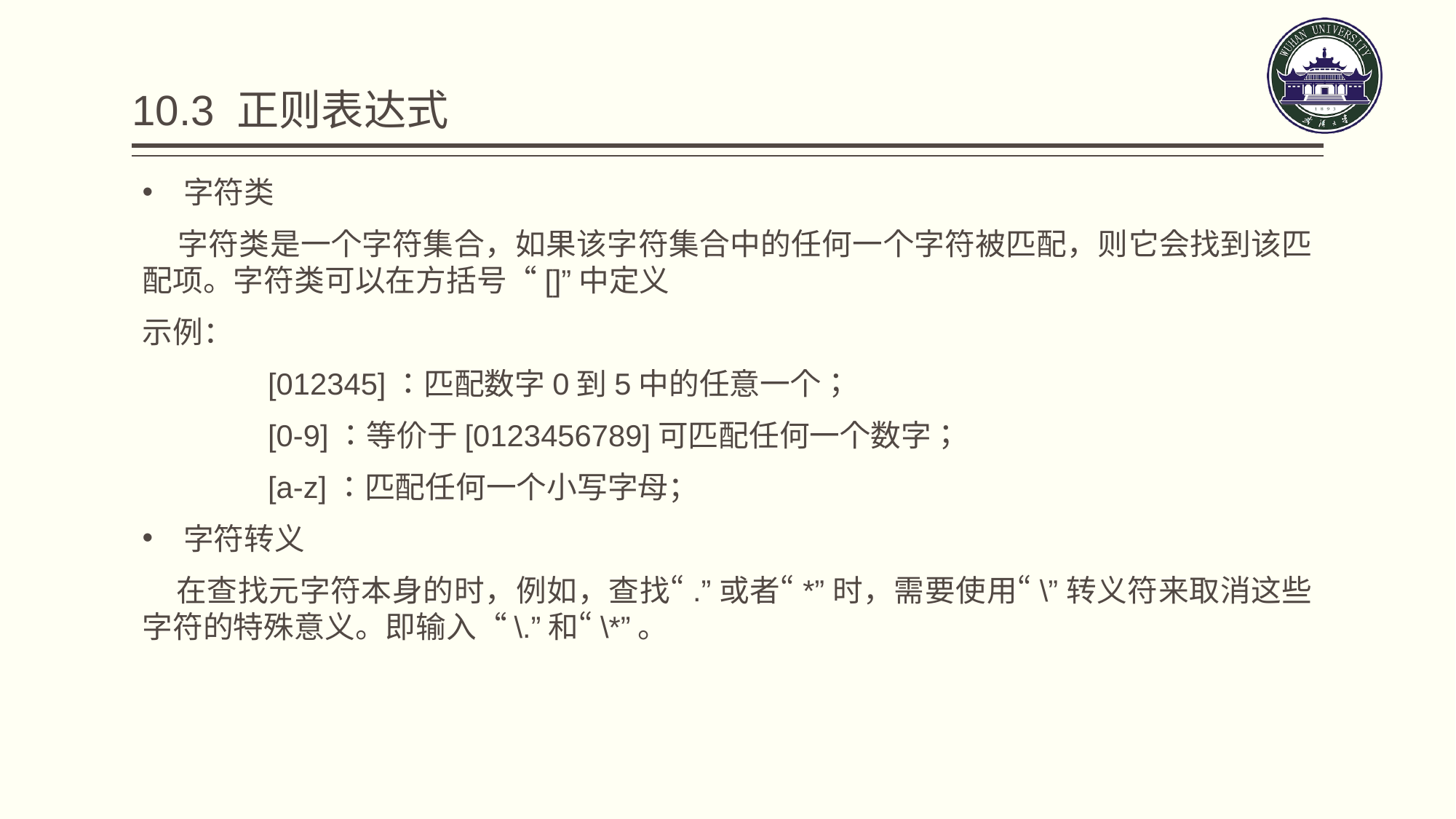

# 10.3 正则表达式
字符类
    字符类是一个字符集合，如果该字符集合中的任何一个字符被匹配，则它会找到该匹配项。字符类可以在方括号“[]”中定义
示例：
               [012345]：匹配数字0到5中的任意一个；
               [0-9]：等价于[0123456789]可匹配任何一个数字；
               [a-z]：匹配任何一个小写字母；
字符转义
    在查找元字符本身的时，例如，查找“.”或者“*”时，需要使用“\”转义符来取消这些字符的特殊意义。即输入“\.”和“\*”。